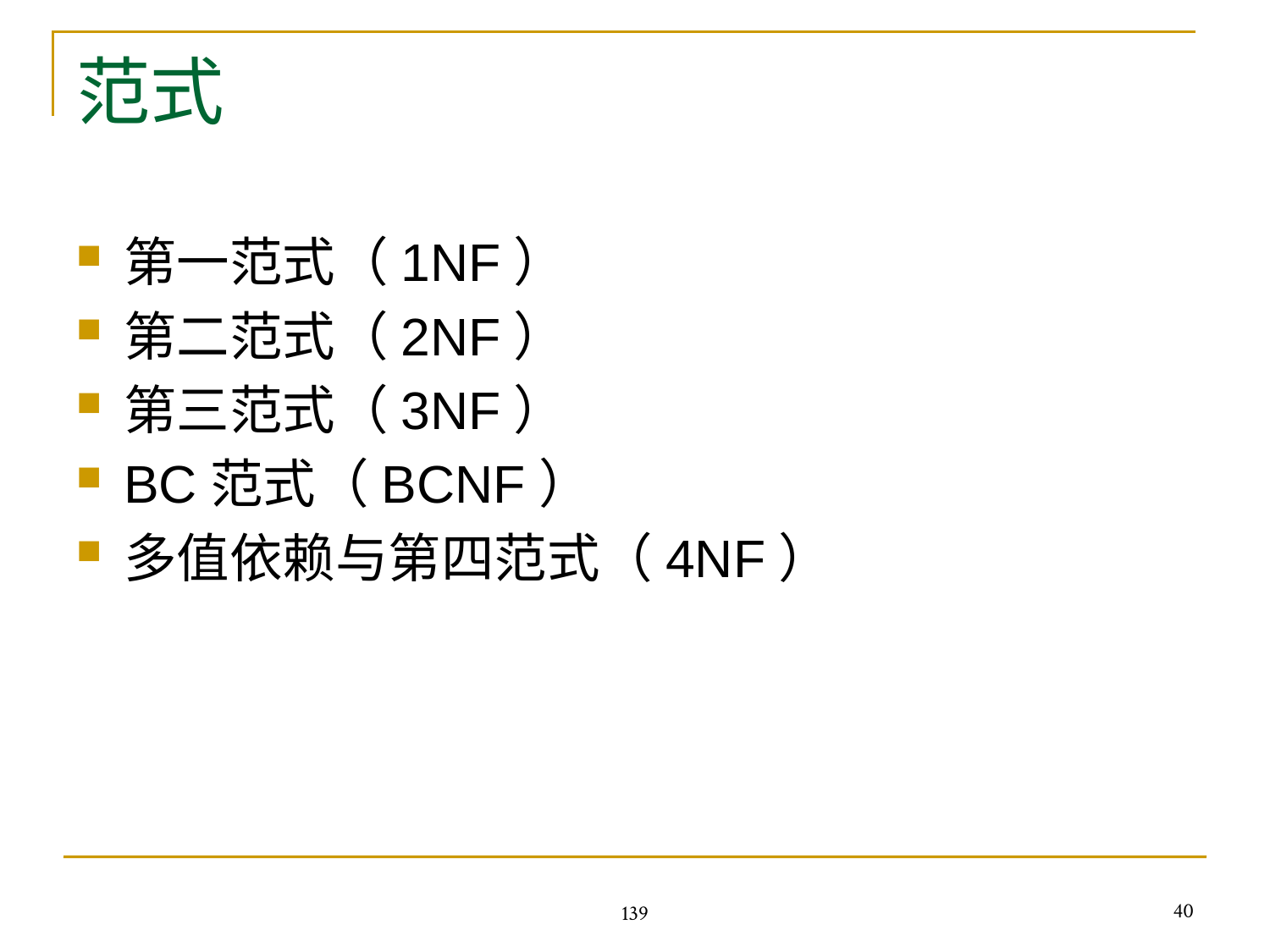

# 范式
第一范式（1NF）
第二范式（2NF）
第三范式（3NF）
BC范式（BCNF）
多值依赖与第四范式（4NF）

40
139